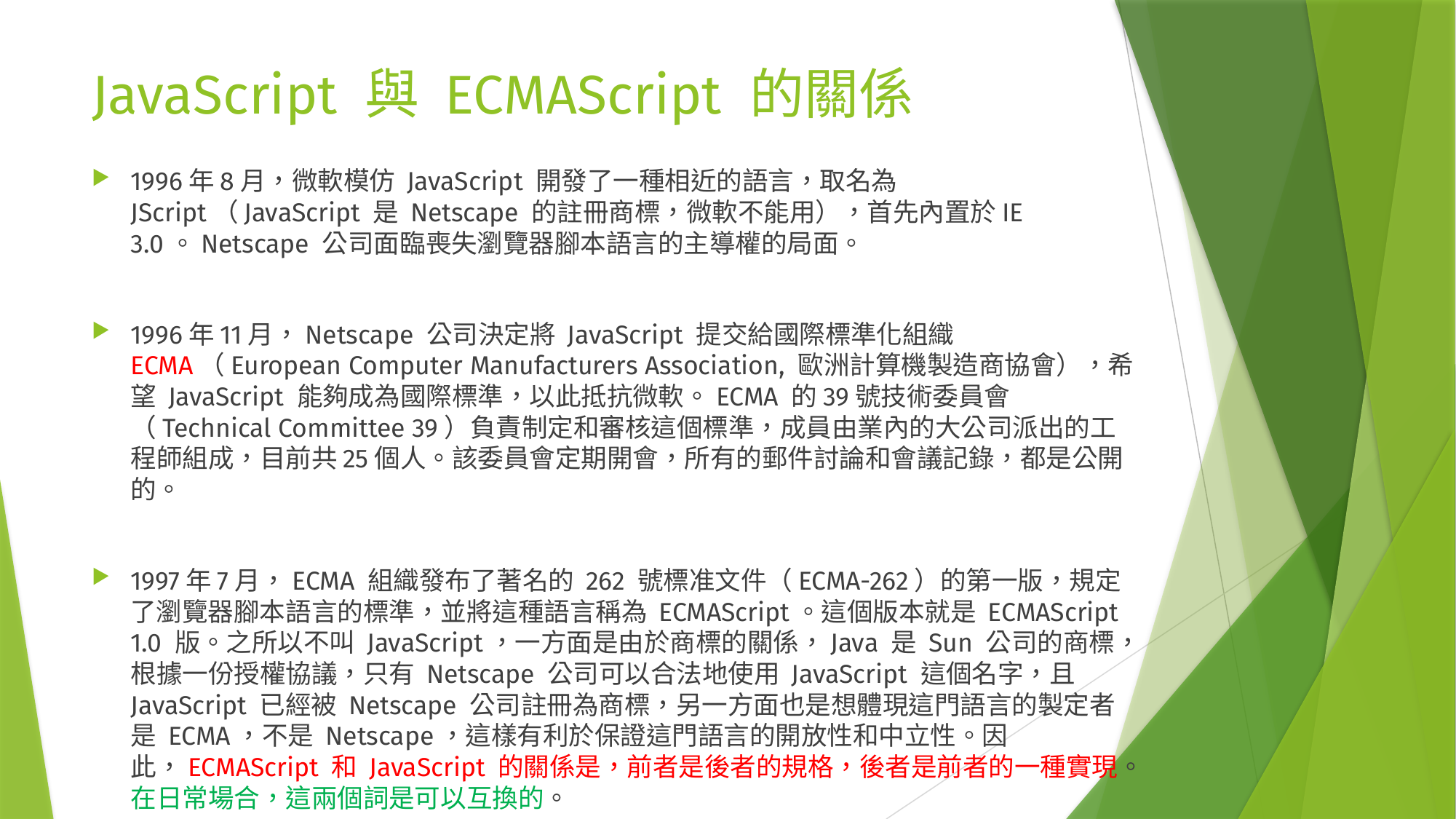

# JavaScript 與 ECMAScript 的關係
1996年8月，微軟模仿 JavaScript 開發了一種相近的語言，取名為 JScript（JavaScript 是 Netscape 的註冊商標，微軟不能用），首先內置於IE 3.0。Netscape 公司面臨喪失瀏覽器腳本語言的主導權的局面。

1996年11月，Netscape 公司決定將 JavaScript 提交給國際標準化組織 ECMA（European Computer Manufacturers Association, 歐洲計算機製造商協會），希望 JavaScript 能夠成為國際標準，以此抵抗微軟。ECMA 的39號技術委員會（Technical Committee 39）負責制定和審核這個標準，成員由業內的大公司派出的工程師組成，目前共25個人。該委員會定期開會，所有的郵件討論和會議記錄，都是公開的。

1997年7月，ECMA 組織發布了著名的 262 號標准文件（ECMA-262）的第一版，規定了瀏覽器腳本語言的標準，並將這種語言稱為 ECMAScript。這個版本就是 ECMAScript 1.0 版。之所以不叫 JavaScript，一方面是由於商標的關係，Java 是 Sun 公司的商標，根據一份授權協議，只有 Netscape 公司可以合法地使用 JavaScript 這個名字，且 JavaScript 已經被 Netscape 公司註冊為商標，另一方面也是想體現這門語言的製定者是 ECMA，不是 Netscape，這樣有利於保證這門語言的開放性和中立性。因此，ECMAScript 和 JavaScript 的關係是，前者是後者的規格，後者是前者的一種實現。在日常場合，這兩個詞是可以互換的。